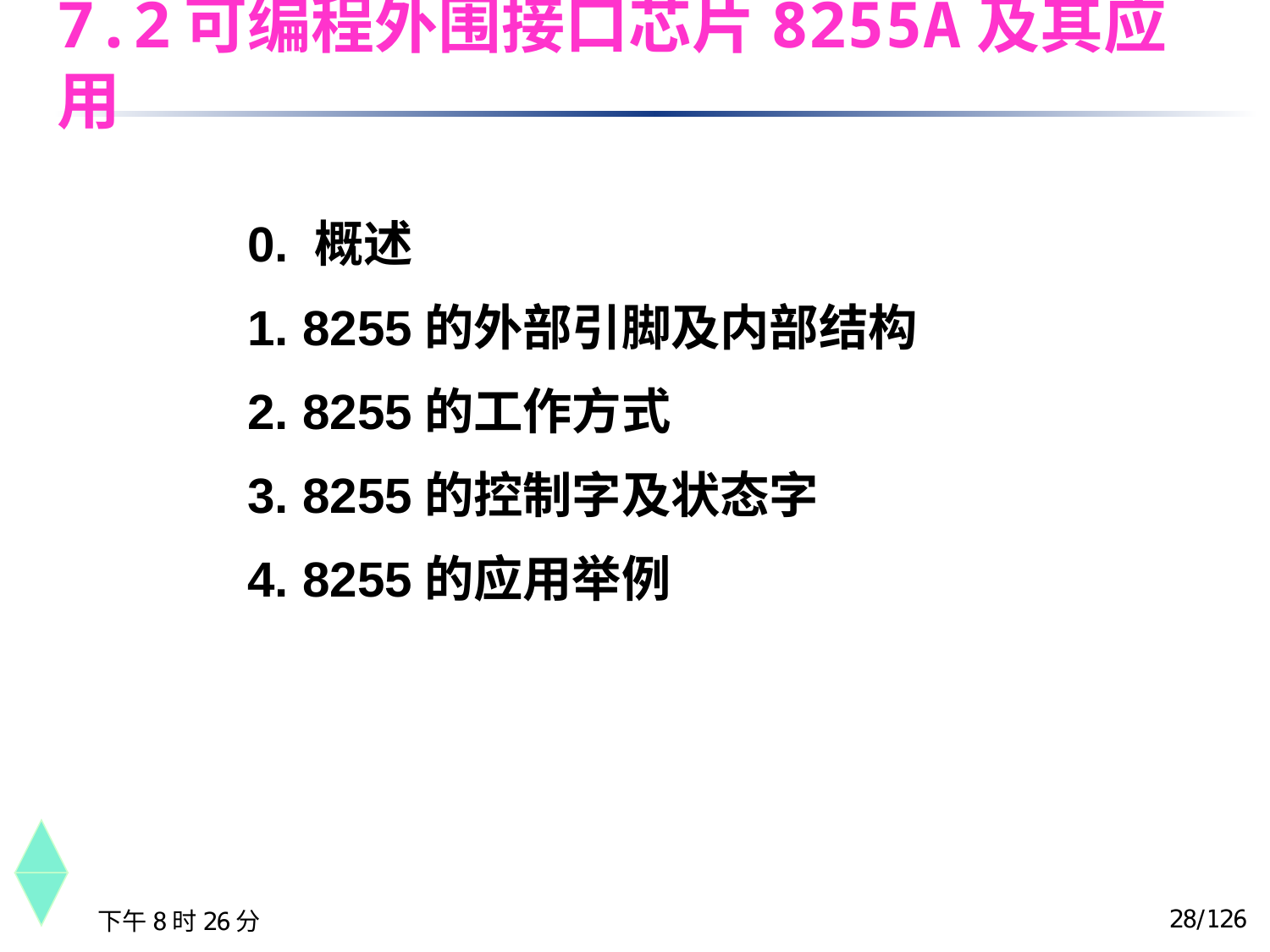

7.2	可编程外围接口芯片8255A及其应用
0. 概述
1. 8255的外部引脚及内部结构
2. 8255的工作方式
3. 8255的控制字及状态字
4. 8255的应用举例
28/126
下午8时26分